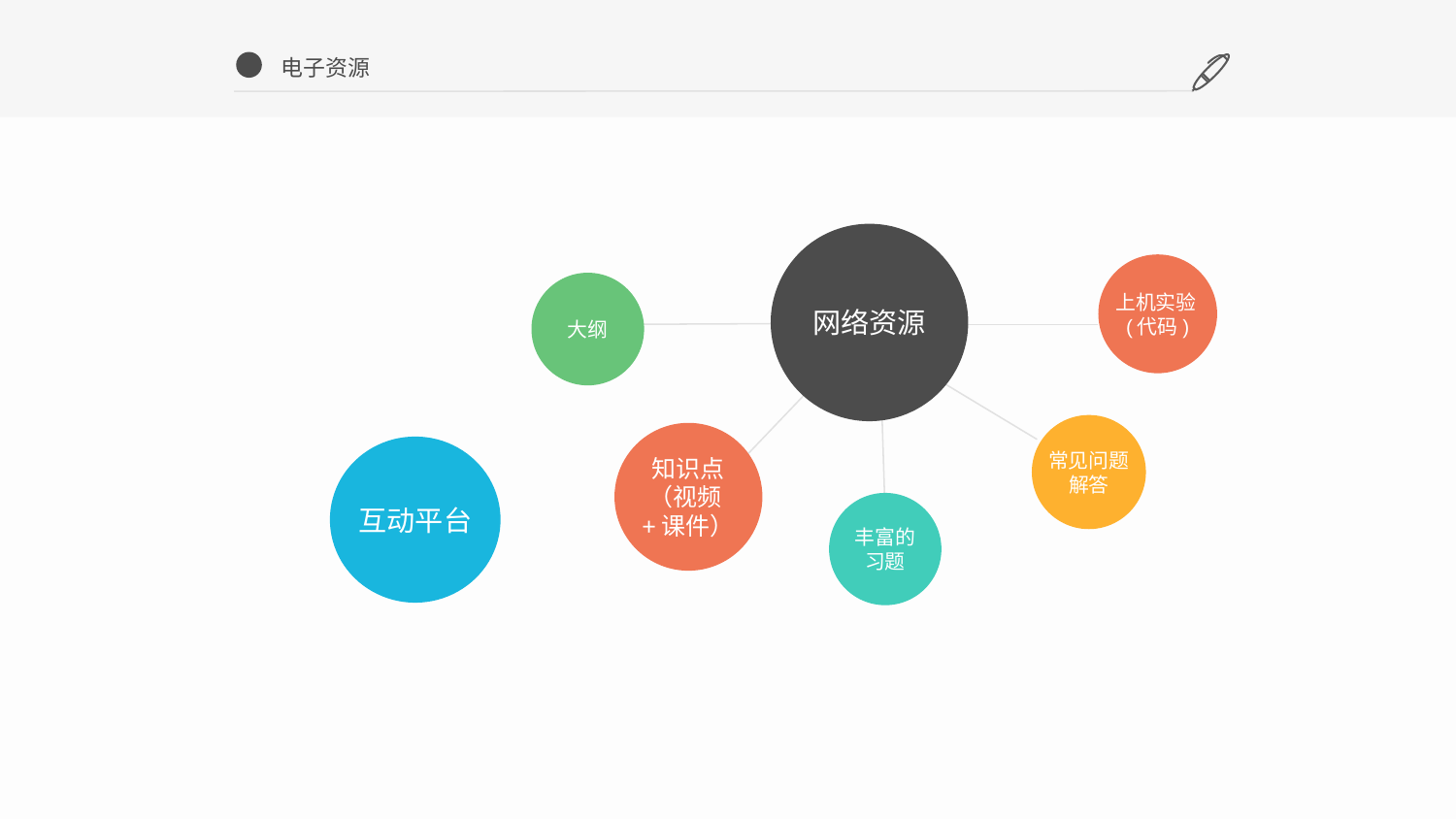

电子资源

网络资源

上机实验(代码)
大纲
常见问题解答
知识点
（视频+课件）
互动平台
丰富的习题